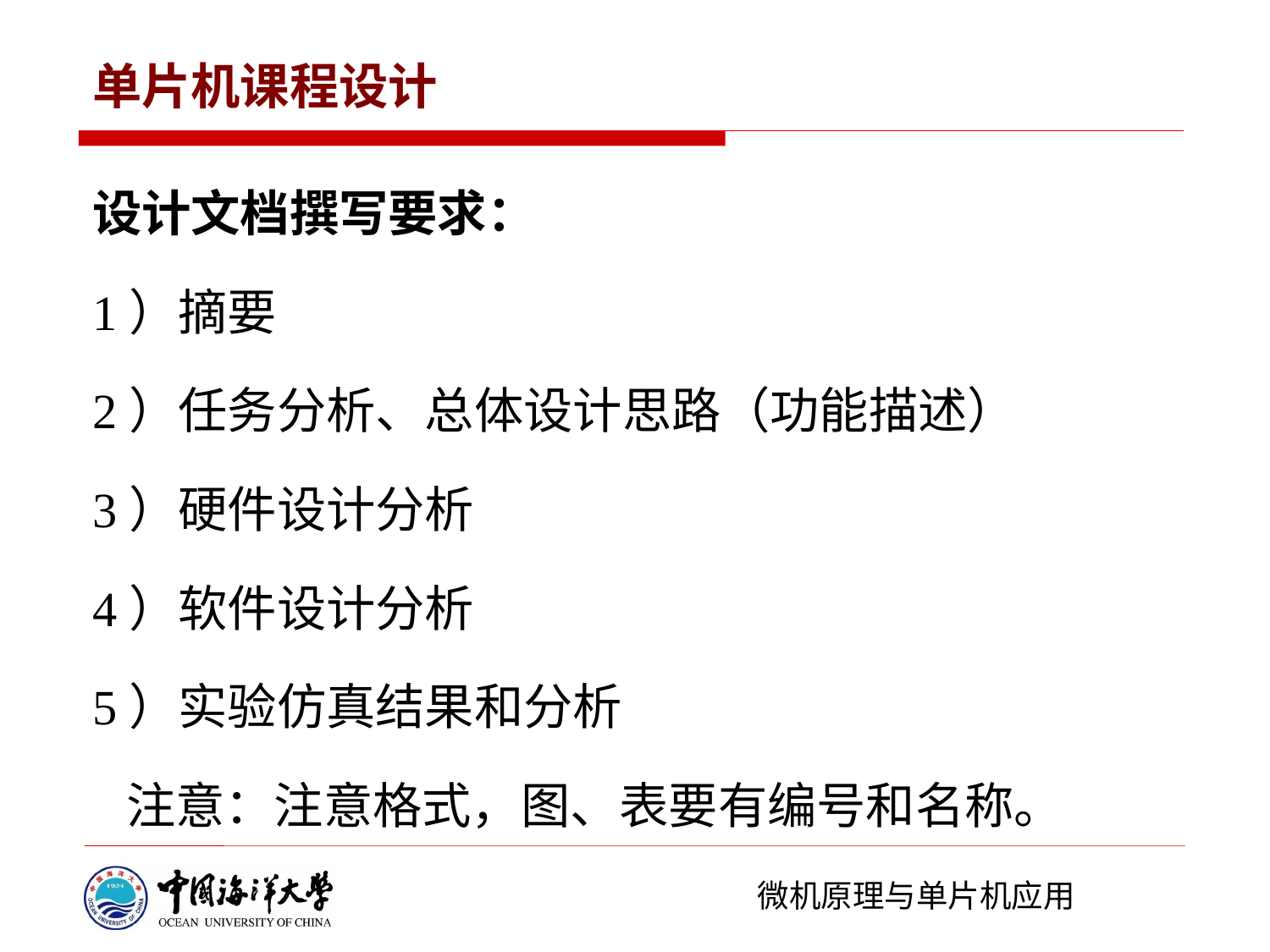

# 单片机课程设计
设计文档撰写要求：
1）摘要
2）任务分析、总体设计思路（功能描述）
3）硬件设计分析
4）软件设计分析
5）实验仿真结果和分析
  注意：注意格式，图、表要有编号和名称。